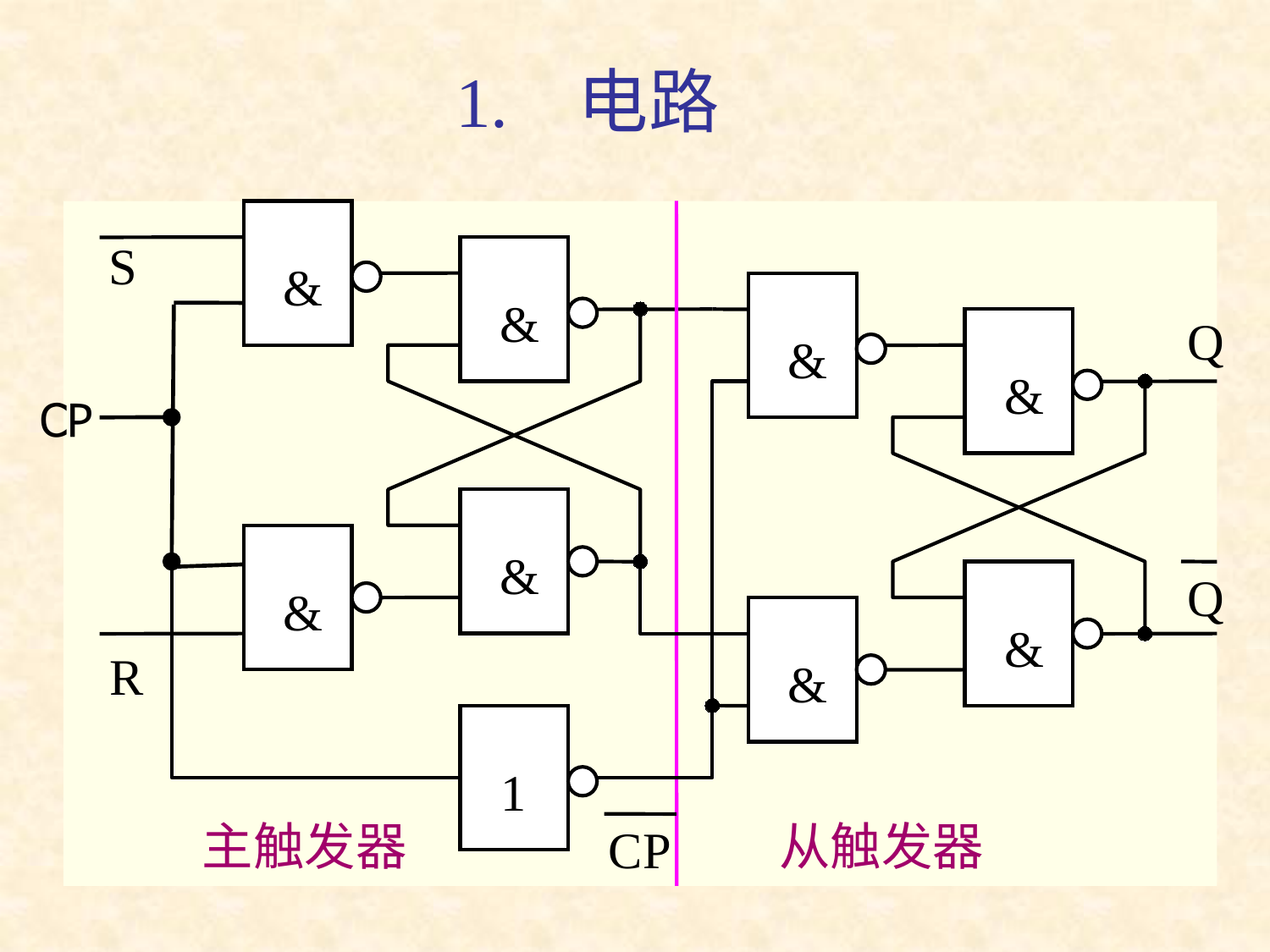

# 1.   电路

S

&

&

Q
&

&

CP

&

Q
&

&

R
&

1

主触发器

从触发器
CP